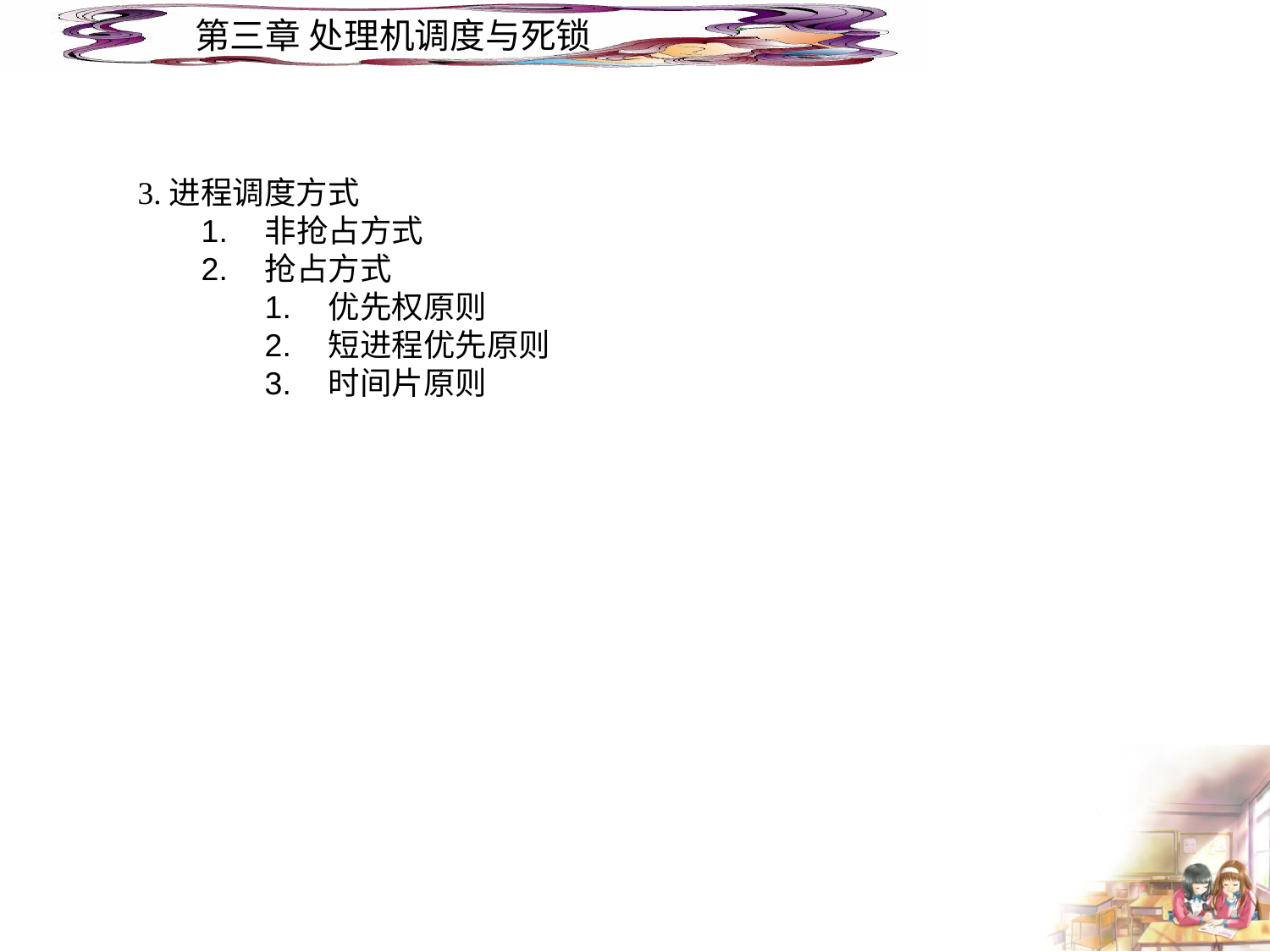

3.进程调度方式
非抢占方式
抢占方式
优先权原则
短进程优先原则
时间片原则